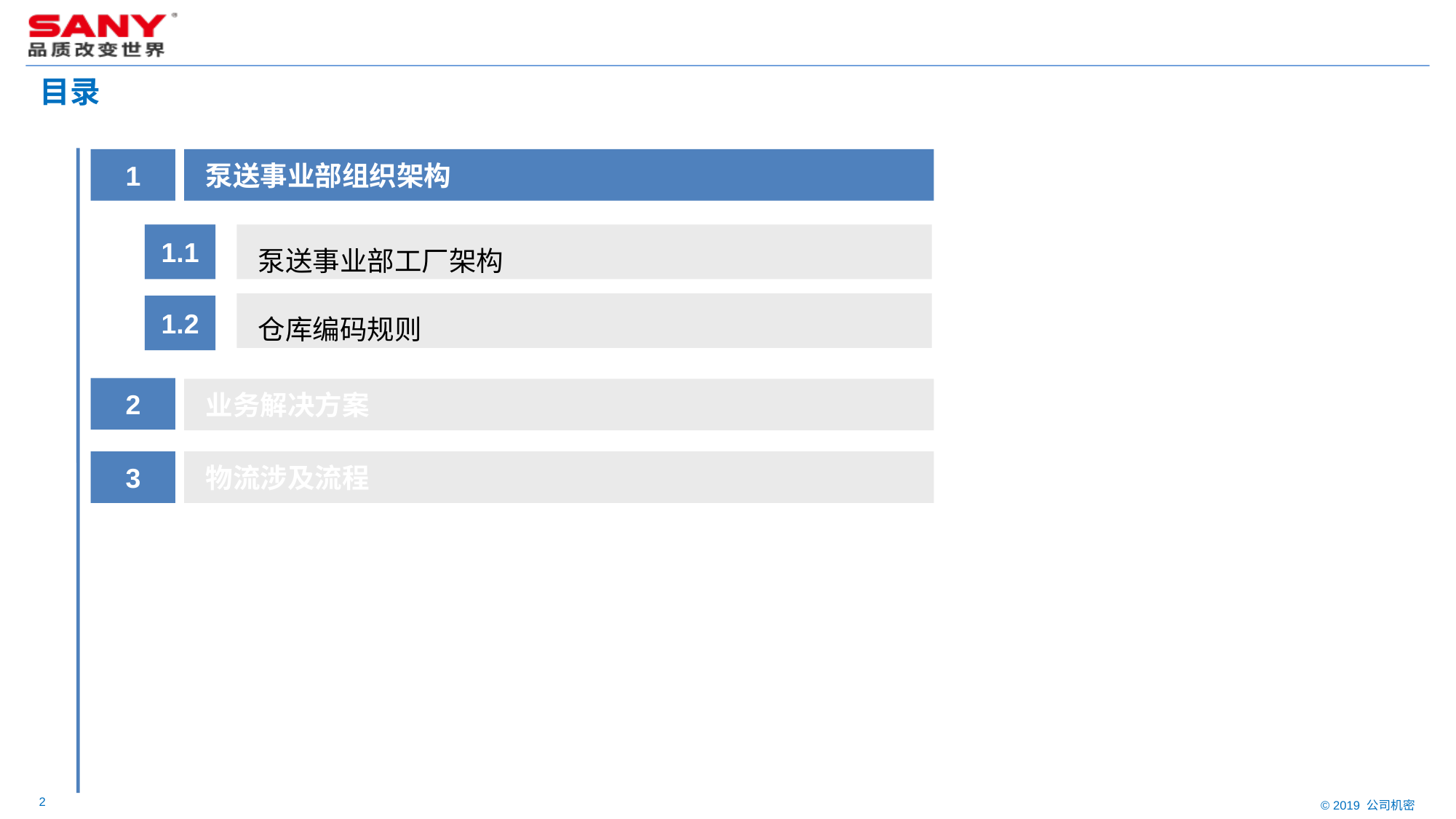

# 目录

1
泵送事业部组织架构
1.1
泵送事业部工厂架构
仓库编码规则
1.2
2
业务解决方案
3
物流涉及流程